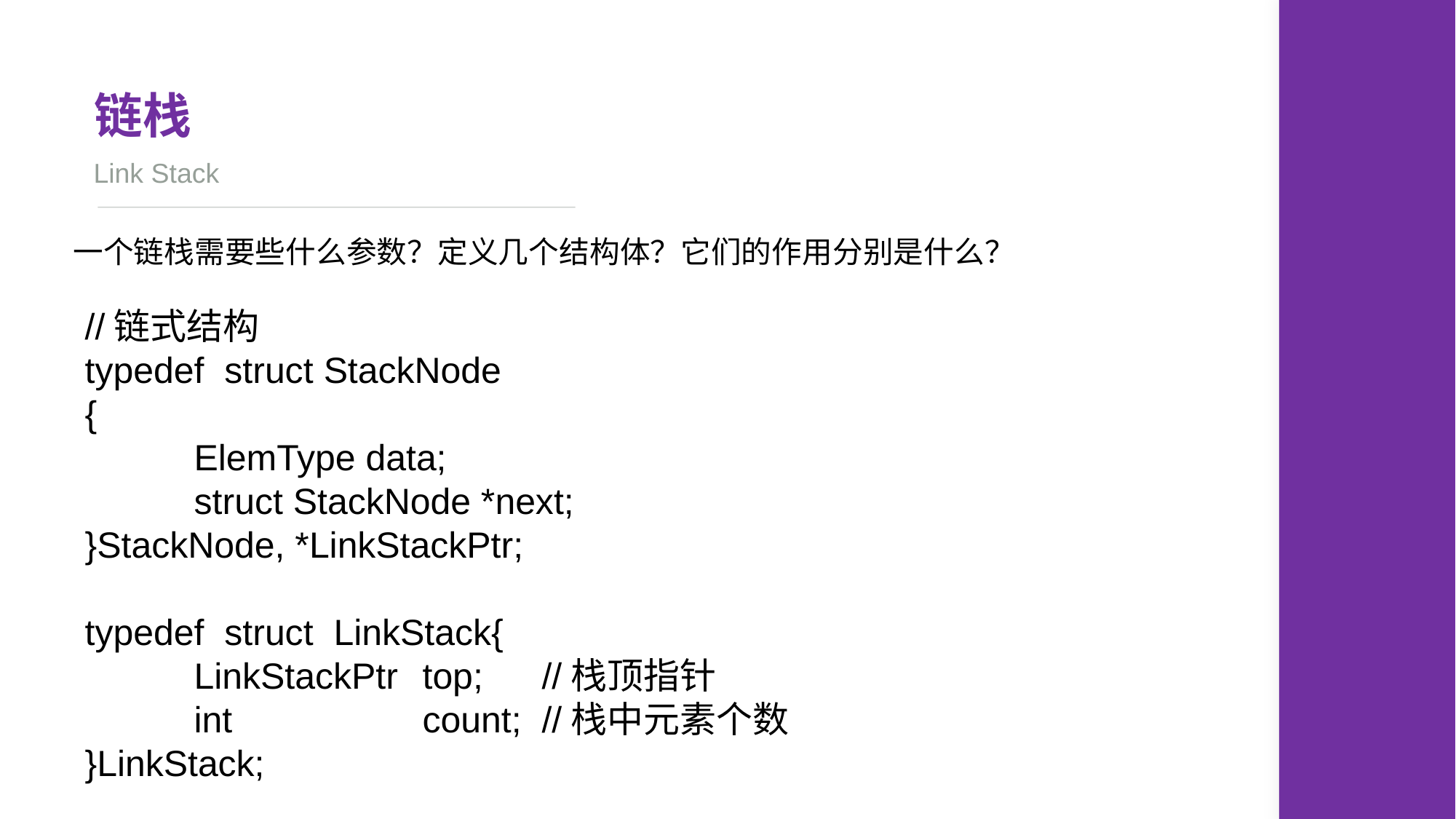

链栈
Link Stack
一个链栈需要些什么参数？定义几个结构体？它们的作用分别是什么？

//链式结构
typedef  struct StackNode
{
	ElemType data;
	struct StackNode *next;
}StackNode, *LinkStackPtr;

typedef  struct  LinkStack{
	LinkStackPtr 	 top;	  //栈顶指针
	int		 count;  //栈中元素个数
}LinkStack;